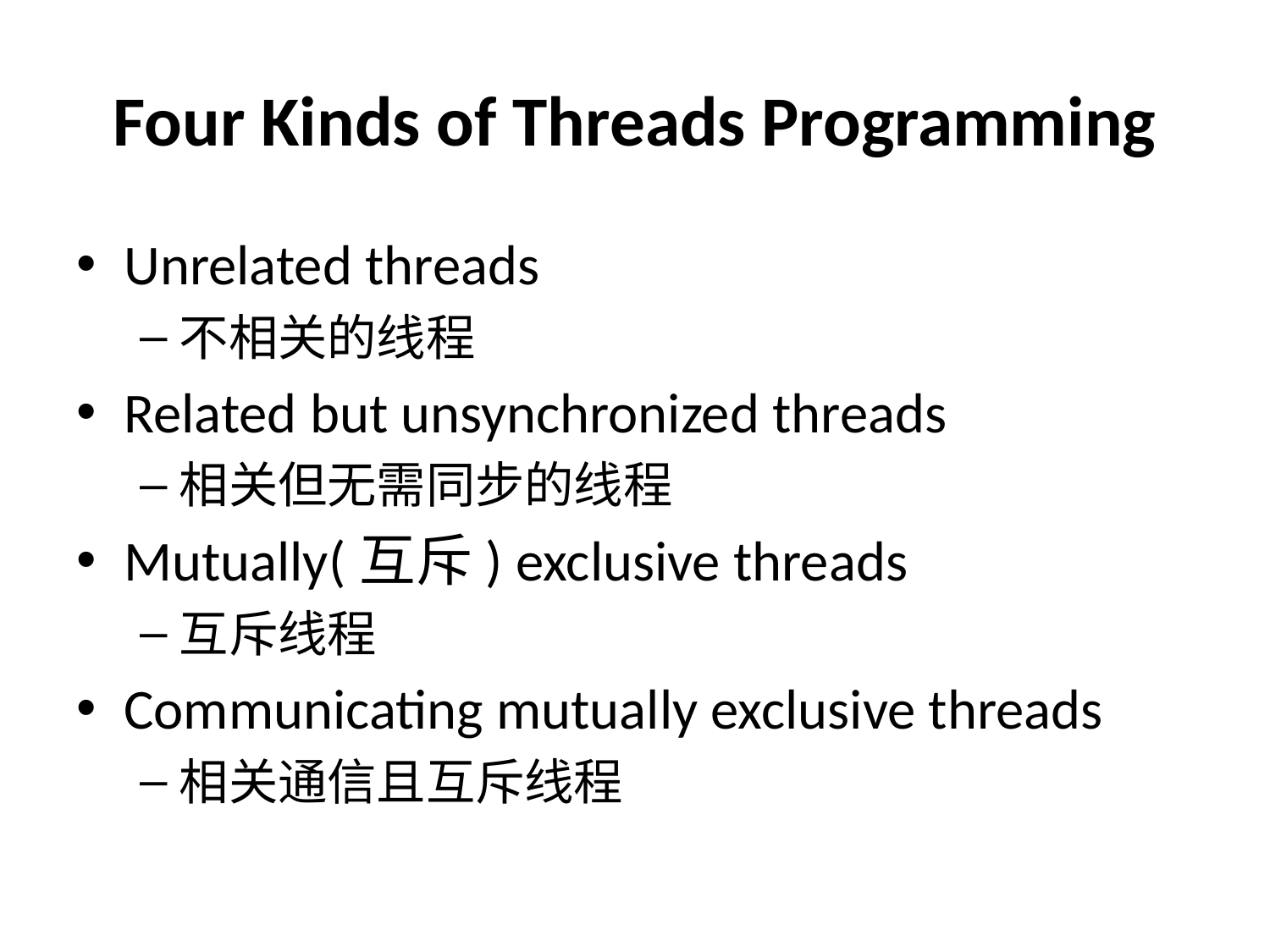

# Four Kinds of Threads Programming
Unrelated threads
不相关的线程
Related but unsynchronized threads
相关但无需同步的线程
Mutually(互斥) exclusive threads
互斥线程
Communicating mutually exclusive threads
相关通信且互斥线程